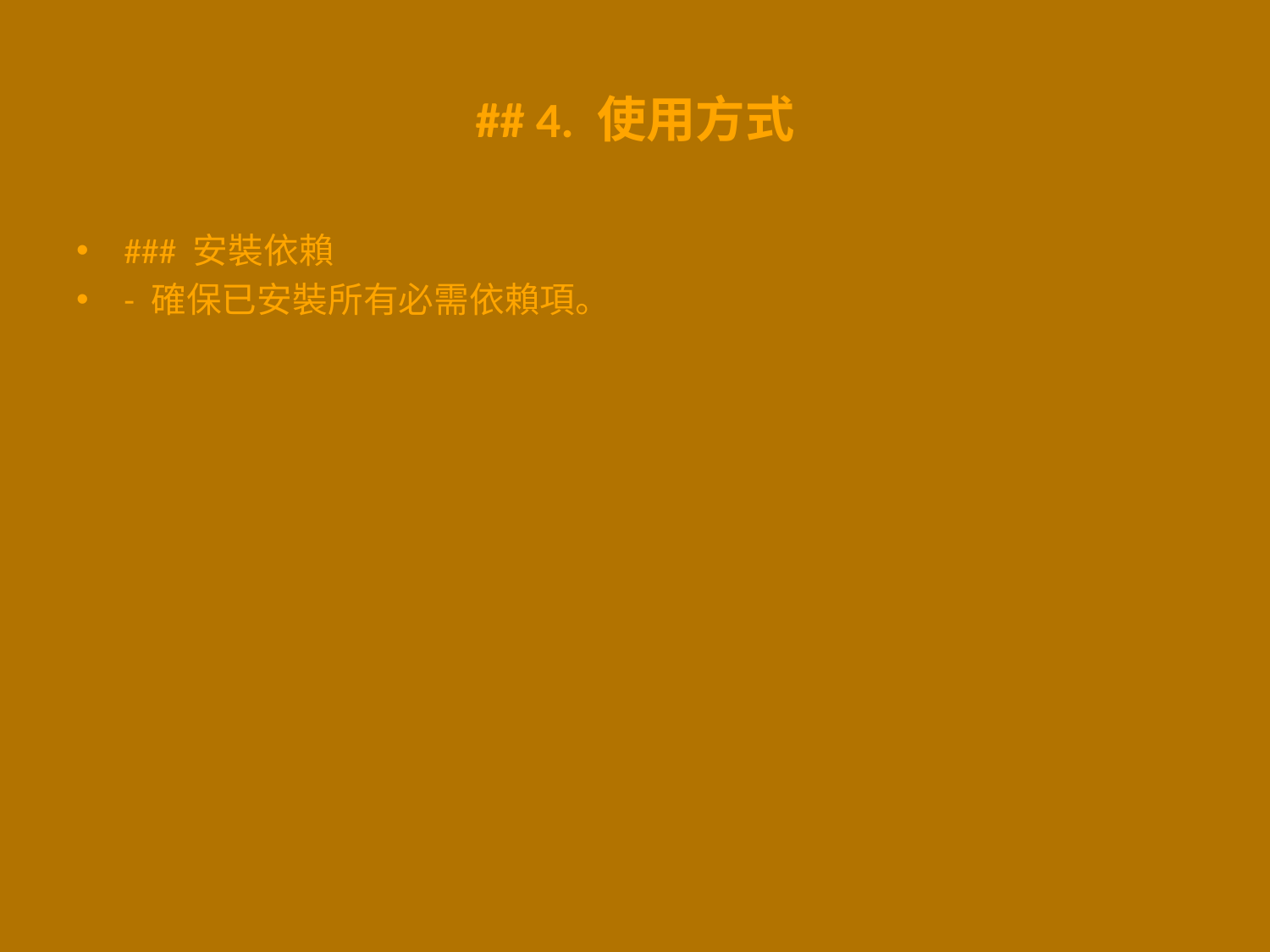

# ## 4. 使用方式
### 安裝依賴
- 確保已安裝所有必需依賴項。